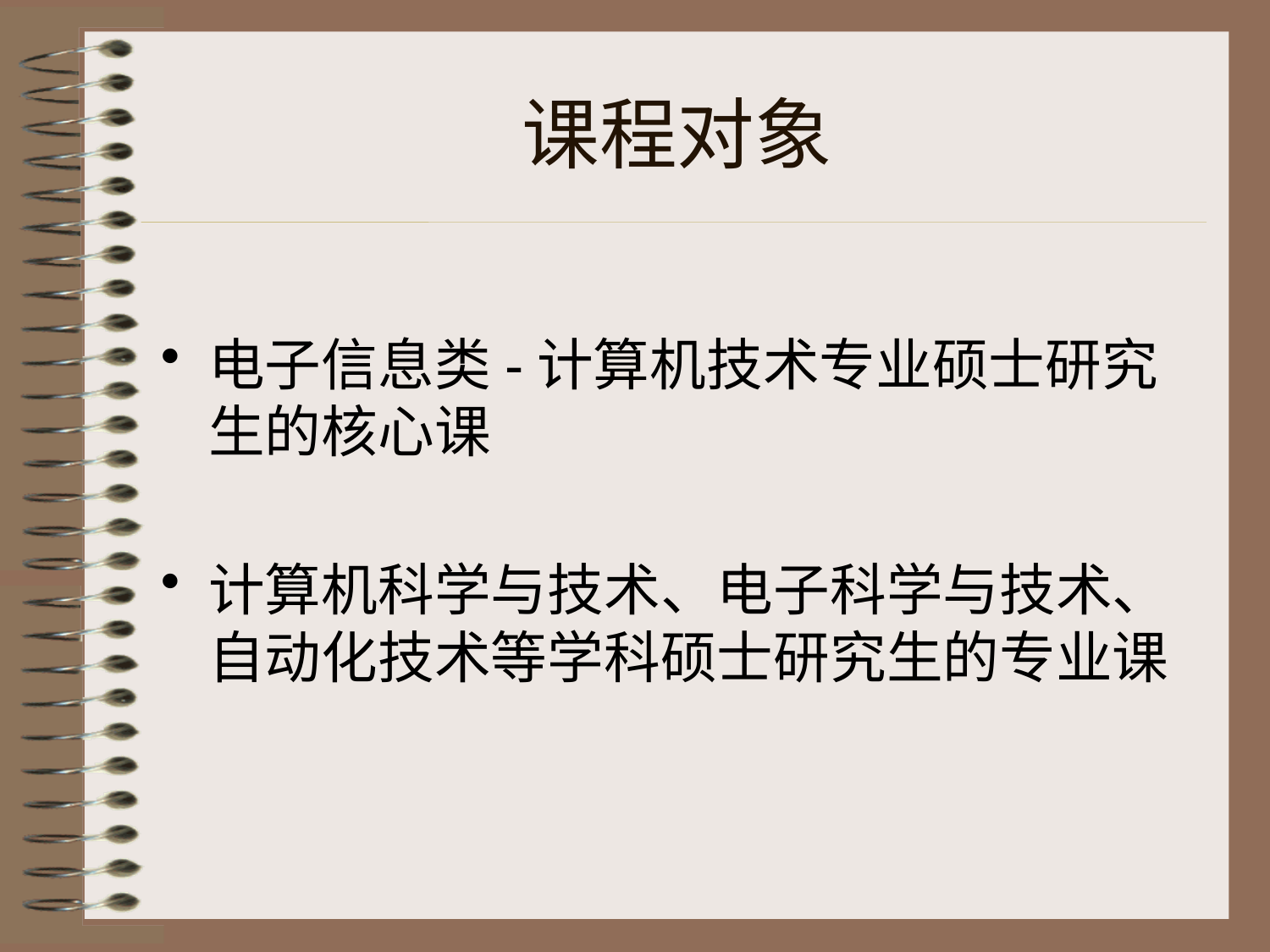

# 课程对象

电子信息类-计算机技术专业硕士研究生的核心课

计算机科学与技术、电子科学与技术、自动化技术等学科硕士研究生的专业课